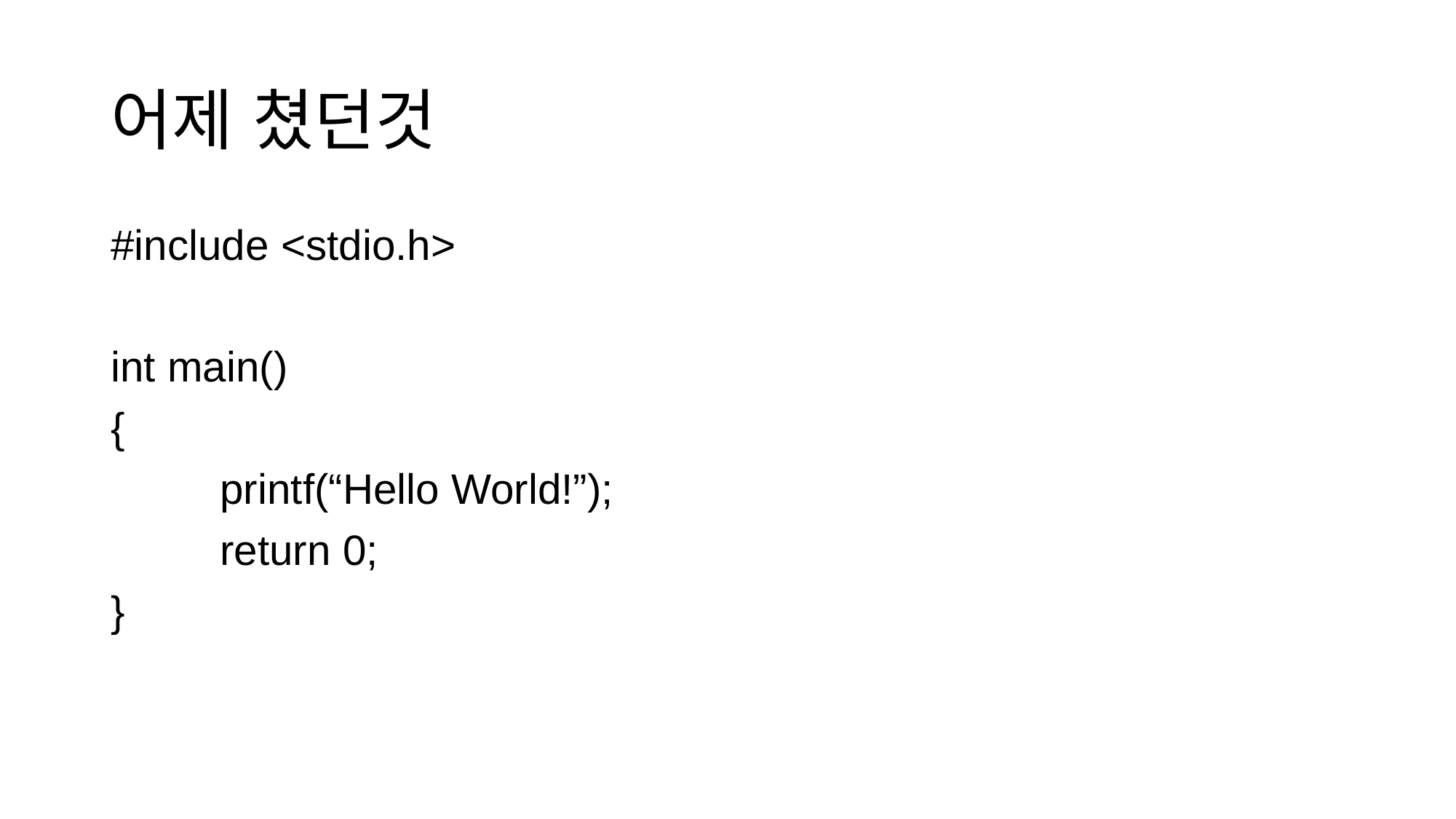

# 어제 쳤던것
#include <stdio.h>

int main()
{
	printf(“Hello World!”);
	return 0;
}